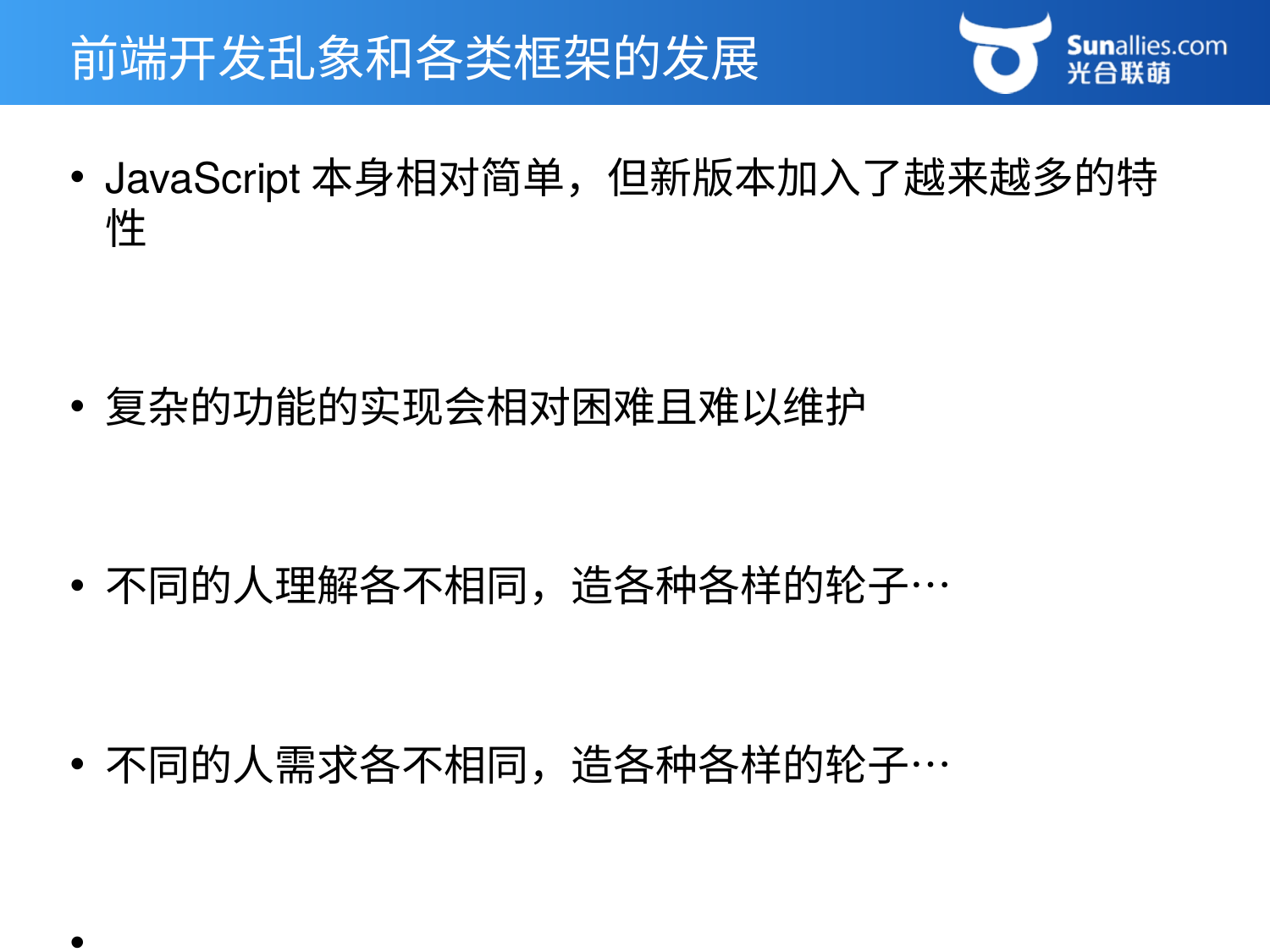

# 前端开发乱象和各类框架的发展
JavaScript本身相对简单，但新版本加入了越来越多的特性

复杂的功能的实现会相对困难且难以维护

不同的人理解各不相同，造各种各样的轮子…

不同的人需求各不相同，造各种各样的轮子…

……